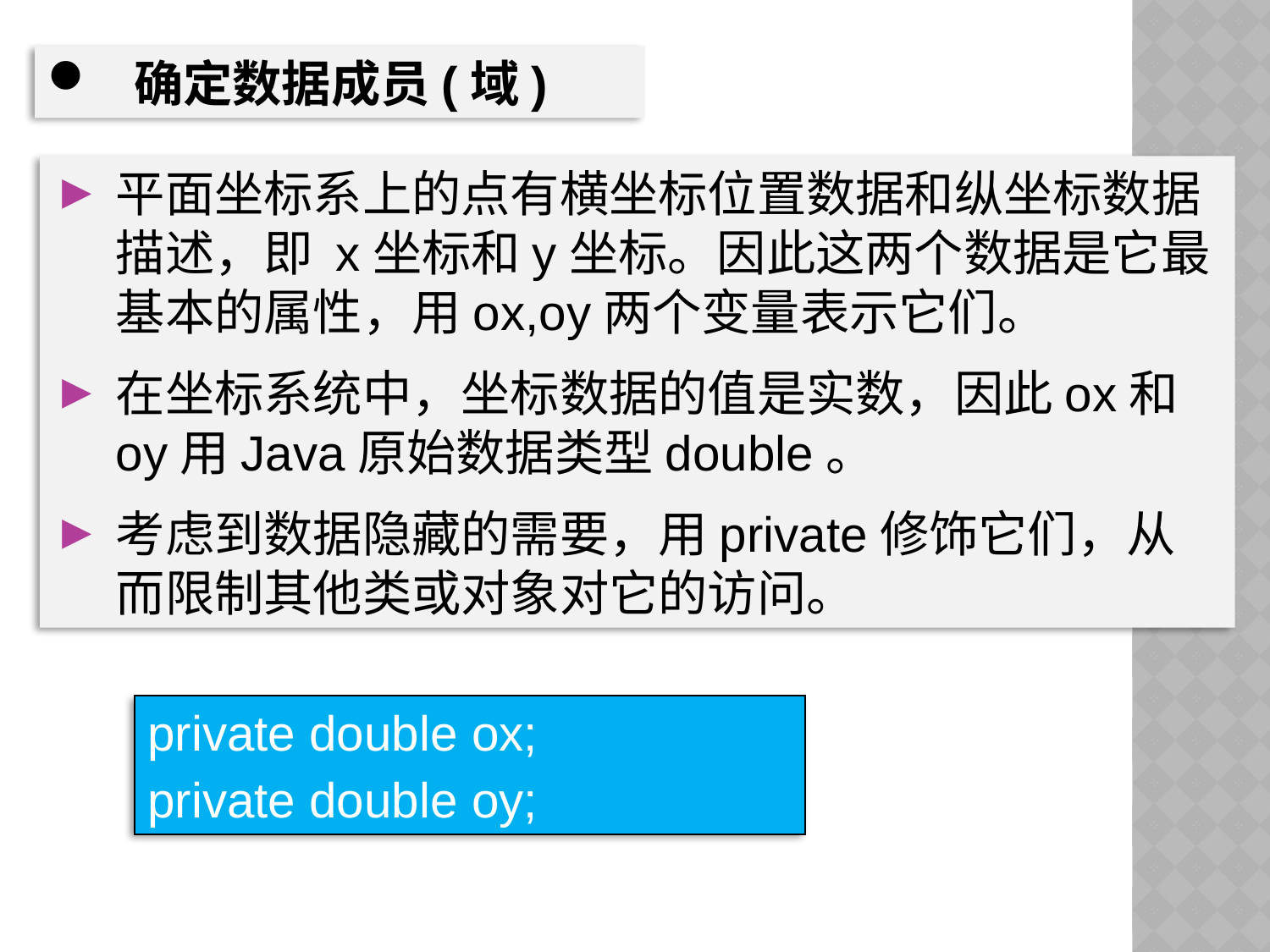

确定数据成员(域)
平面坐标系上的点有横坐标位置数据和纵坐标数据描述，即 x坐标和y坐标。因此这两个数据是它最基本的属性，用ox,oy两个变量表示它们。
在坐标系统中，坐标数据的值是实数，因此ox和oy用Java原始数据类型double。
考虑到数据隐藏的需要，用private修饰它们，从而限制其他类或对象对它的访问。
private double ox;
private double oy;